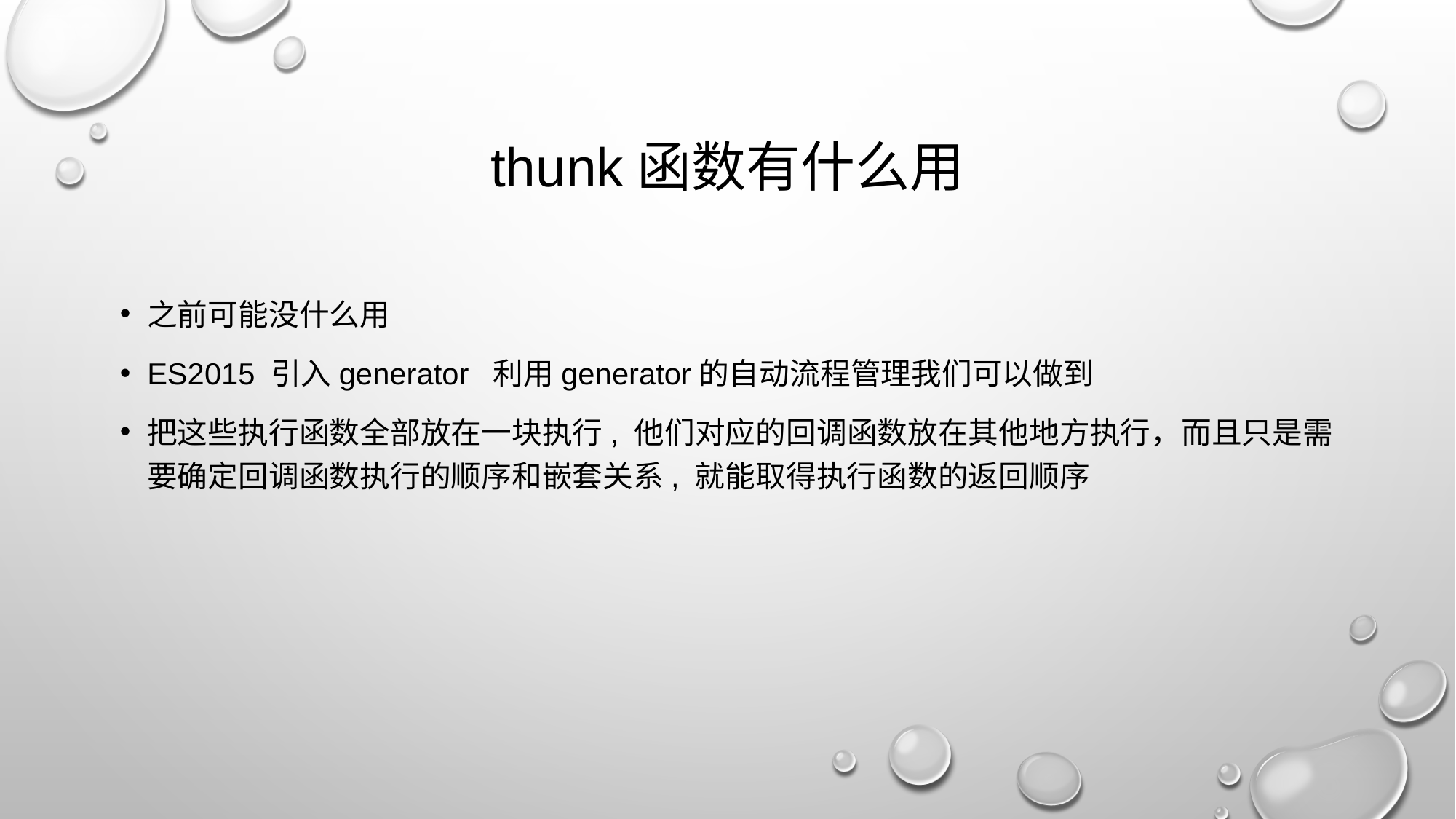

# thunk函数有什么用
之前可能没什么用
ES2015 引入generator  利用generator的自动流程管理我们可以做到
把这些执行函数全部放在一块执行, 他们对应的回调函数放在其他地方执行，而且只是需要确定回调函数执行的顺序和嵌套关系, 就能取得执行函数的返回顺序